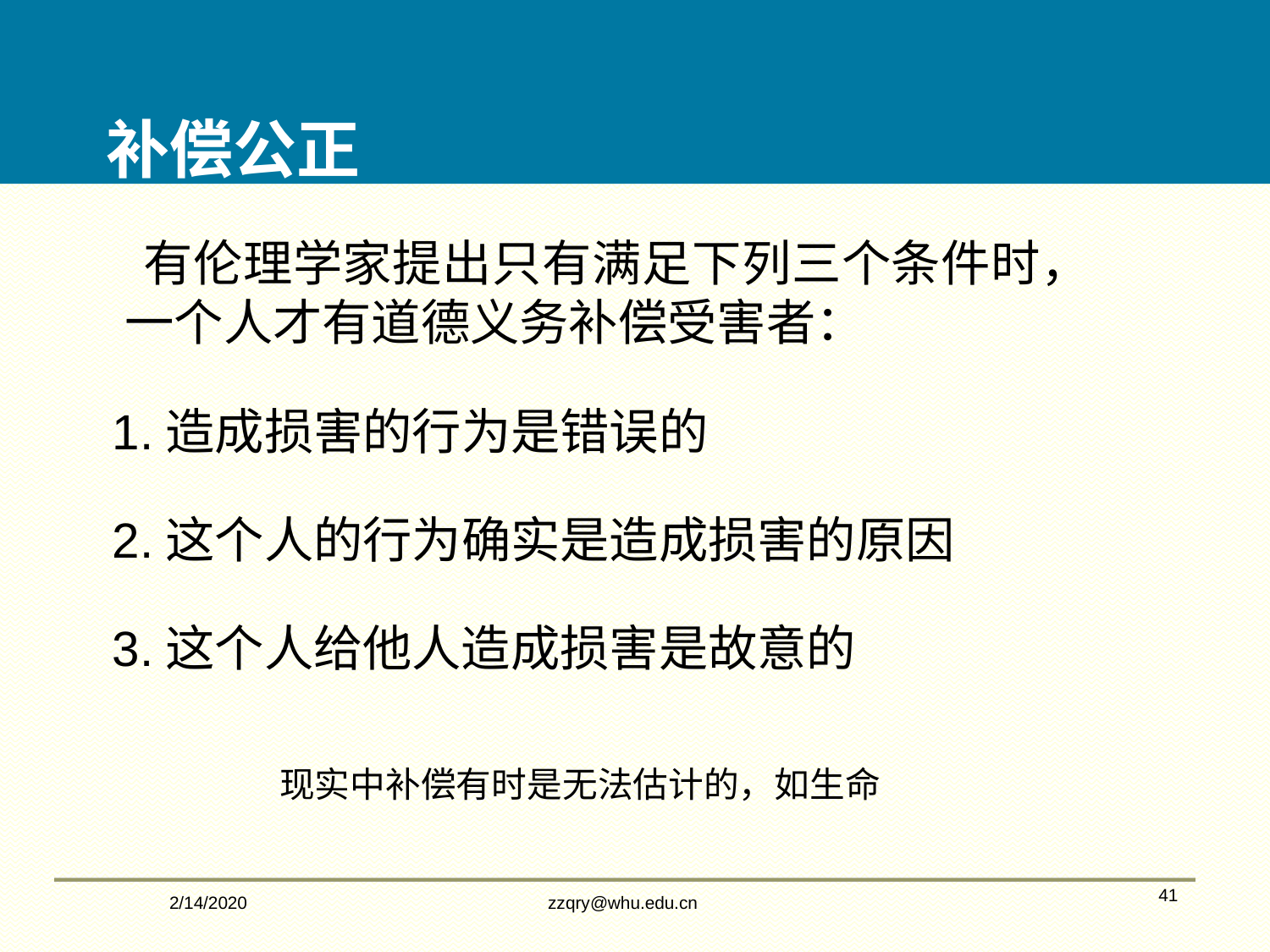

补偿公正
    有伦理学家提出只有满足下列三个条件时，一个人才有道德义务补偿受害者：
  1.造成损害的行为是错误的
  2.这个人的行为确实是造成损害的原因
  3.这个人给他人造成损害是故意的
现实中补偿有时是无法估计的，如生命
2/14/2020
zzqry@whu.edu.cn
41